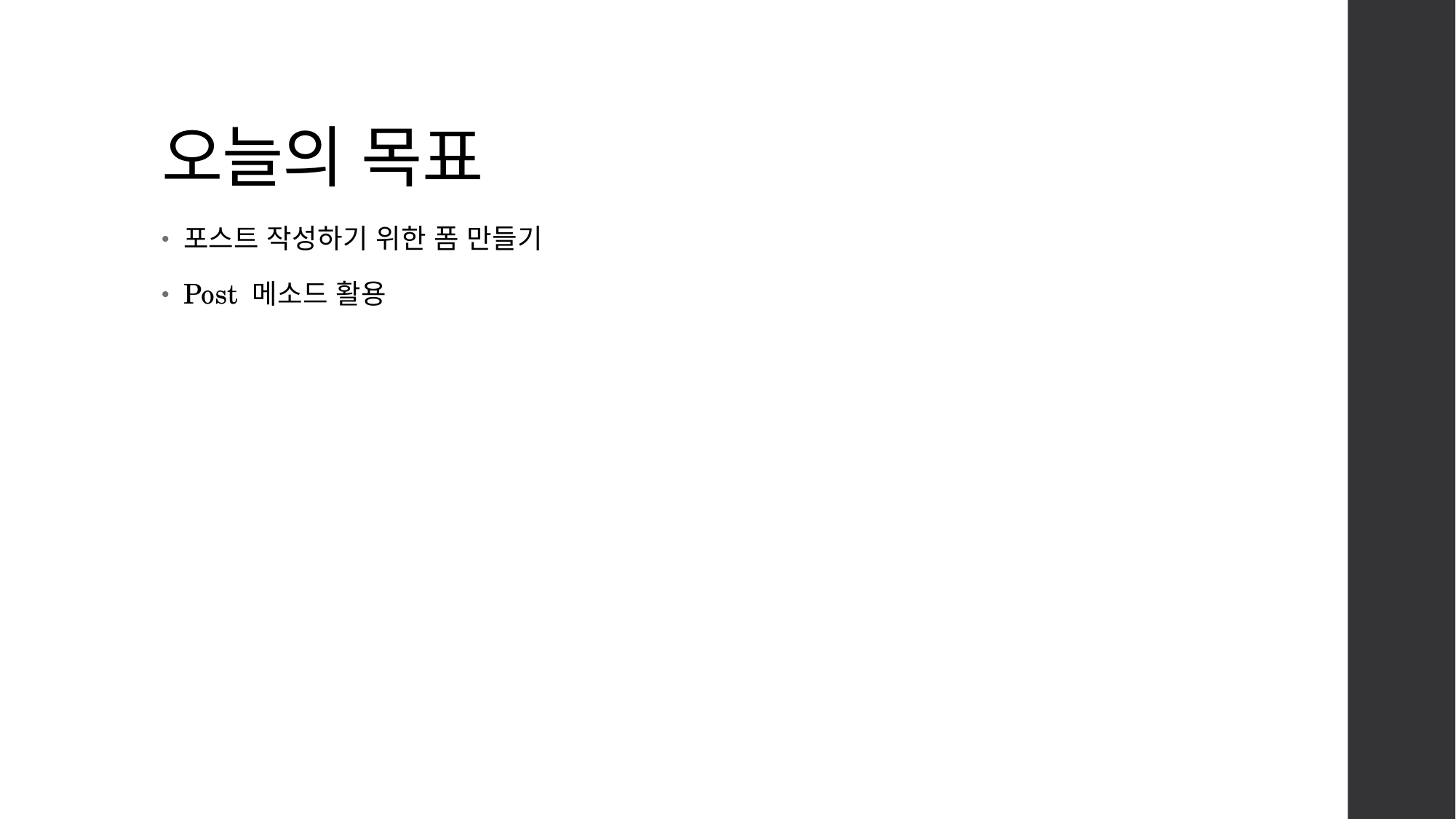

# 오늘의 목표
포스트 작성하기 위한 폼 만들기
Post 메소드 활용